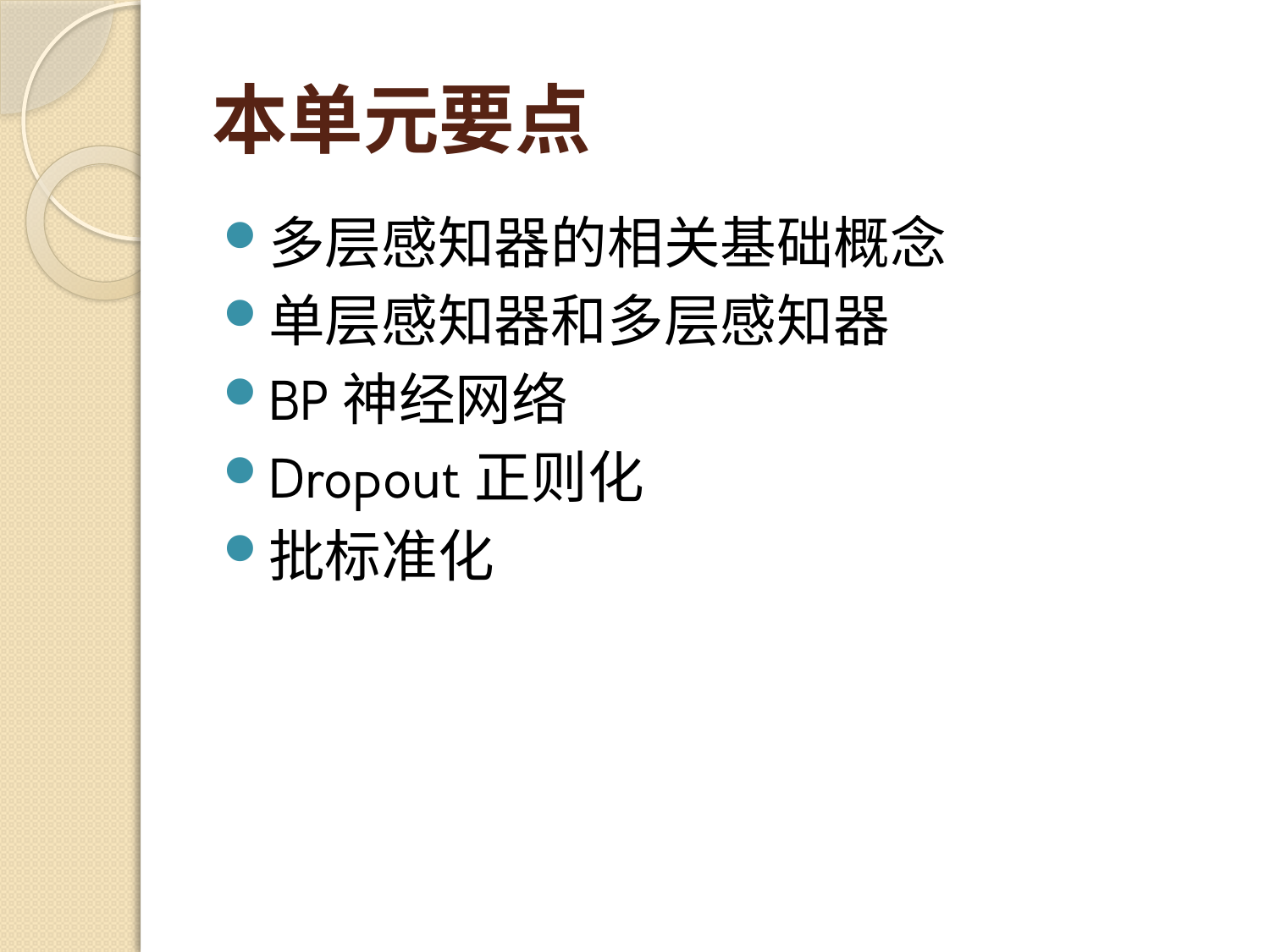

# 本单元要点
多层感知器的相关基础概念
单层感知器和多层感知器
BP神经网络
Dropout正则化
批标准化